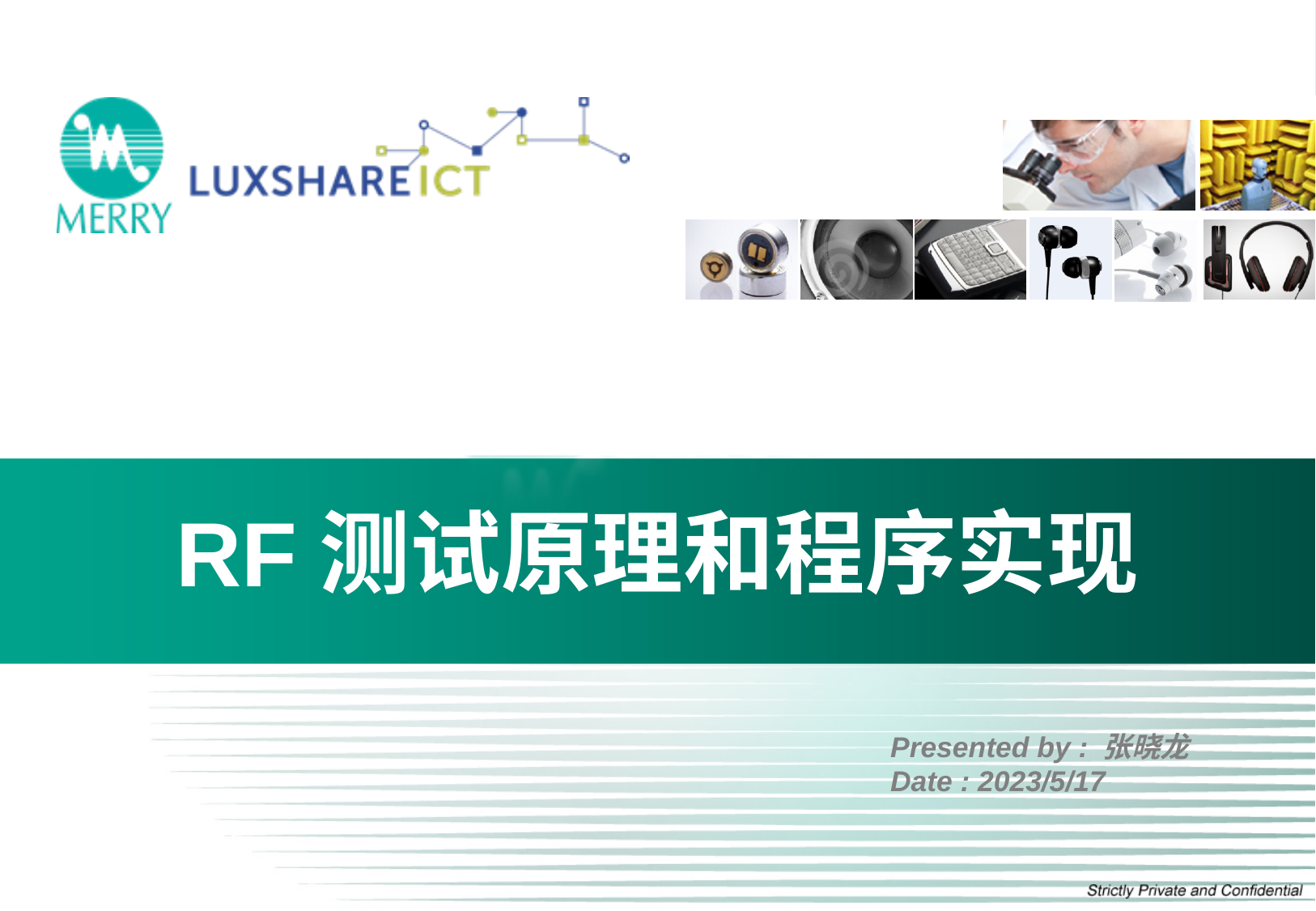

# RF测试原理和程序实现
Presented by : 张晓龙
Date : 2023/5/17